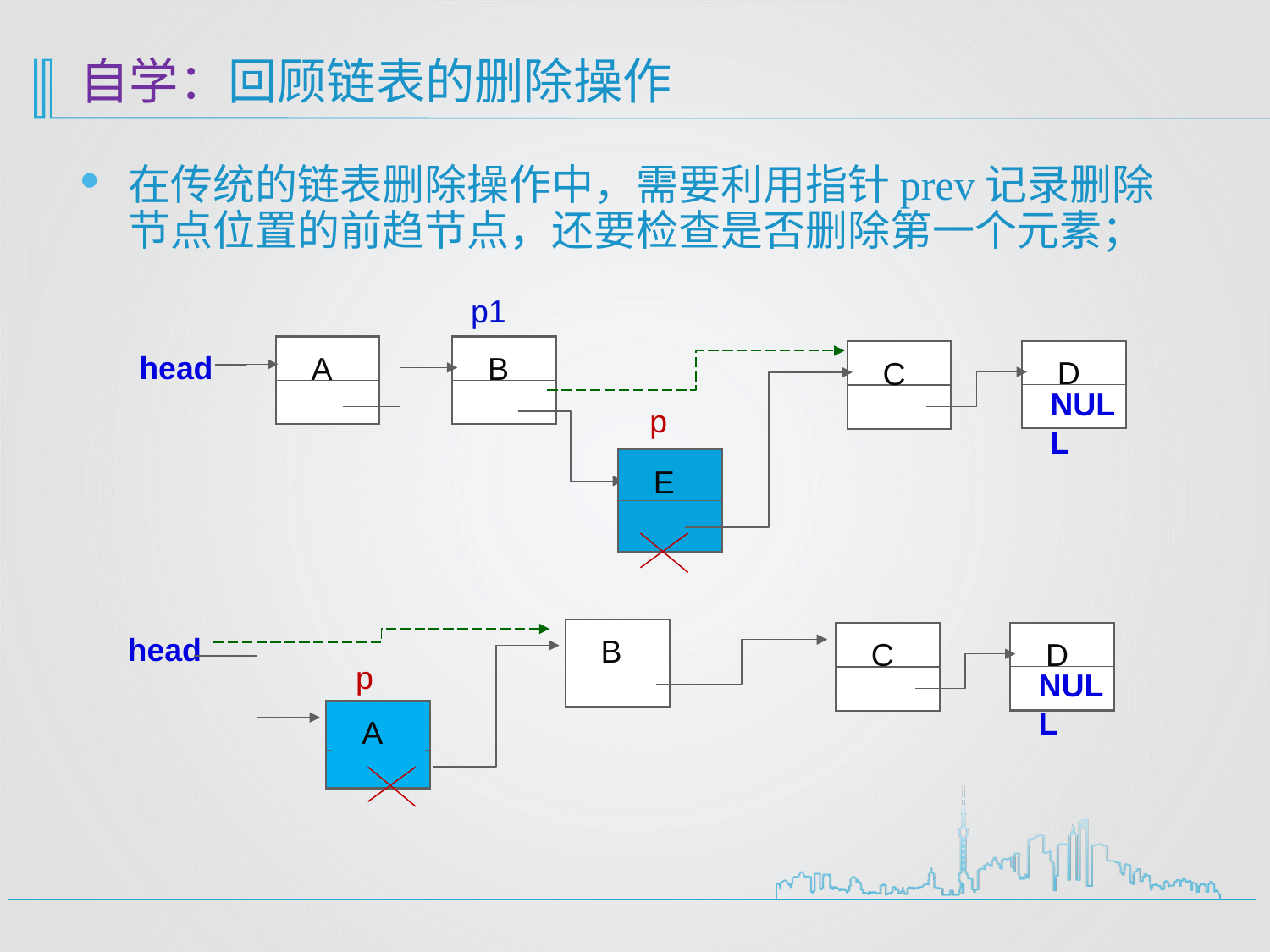

# 自学：回顾链表的删除操作
在传统的链表删除操作中，需要利用指针prev记录删除节点位置的前趋节点，还要检查是否删除第一个元素；

  p1

  B
  p

  D

  C
head
  A
NULL

  E

  B

  D

  C
head
  p
NULL

  A